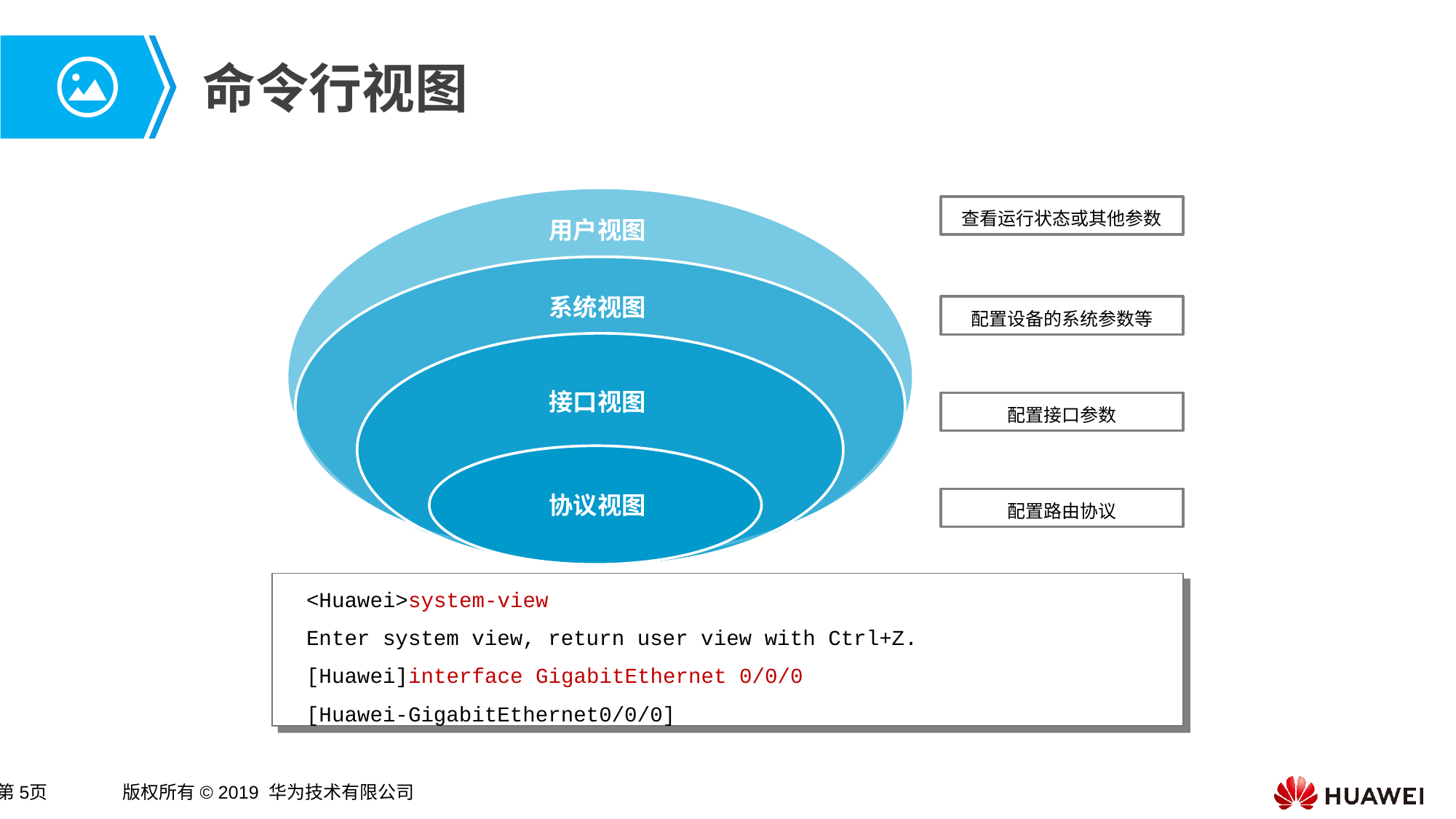

# 命令行视图

用户视图
系统视图
接口视图
协议视图
查看运行状态或其他参数
配置设备的系统参数等
配置接口参数
配置路由协议
<Huawei>system-view
Enter system view, return user view with Ctrl+Z.
[Huawei]interface GigabitEthernet 0/0/0
[Huawei-GigabitEthernet0/0/0]